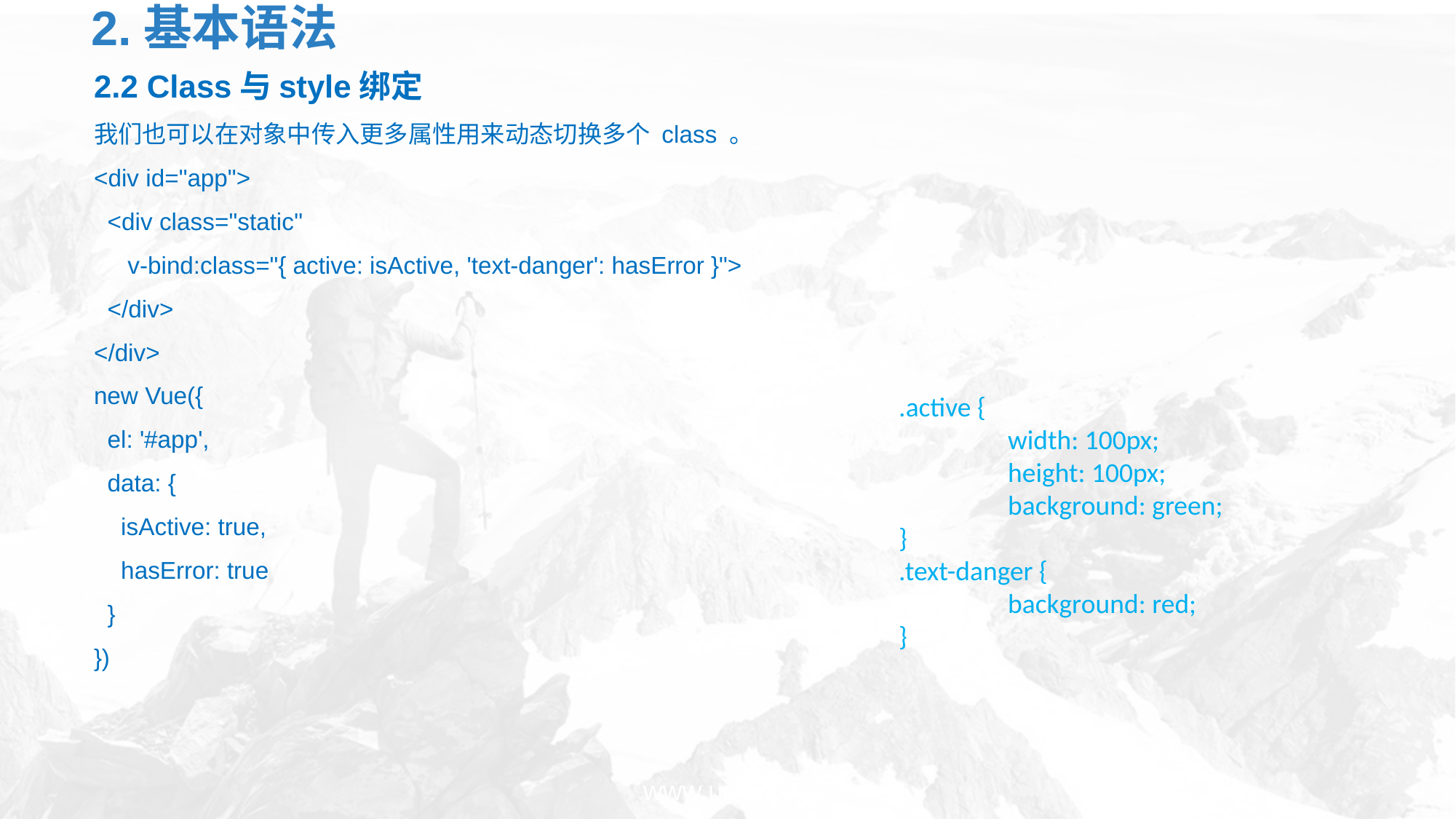

# 2.基本语法
2.2 Class与style绑定
我们也可以在对象中传入更多属性用来动态切换多个 class 。
<div id="app">
  <div class="static"
     v-bind:class="{ active: isActive, 'text-danger': hasError }">
  </div>
</div>
new Vue({
  el: '#app',
  data: {
    isActive: true,
    hasError: true
  }
})
.active {
	width: 100px;
	height: 100px;
	background: green;
}
.text-danger {
	background: red;
}
www.usian.cn